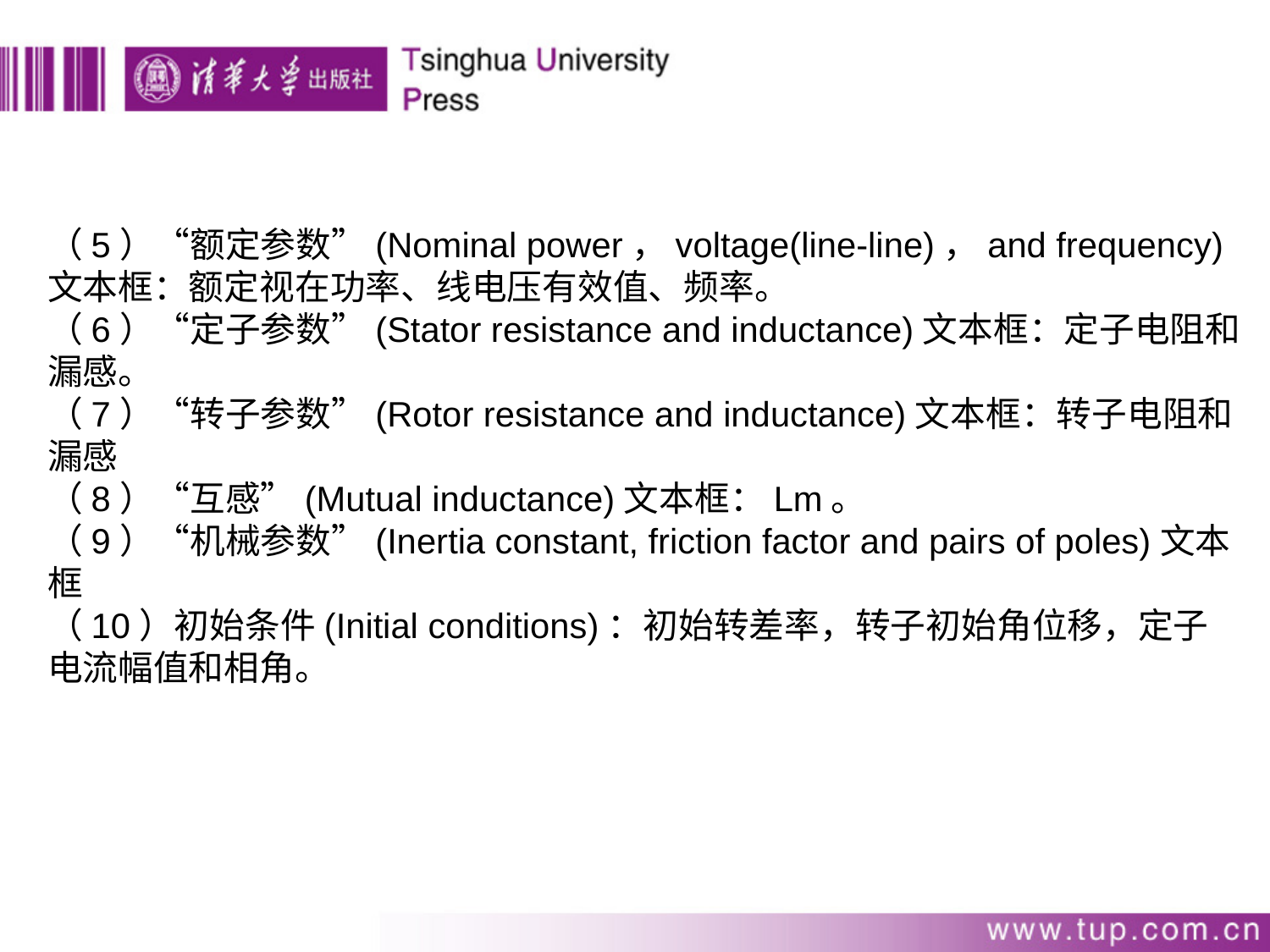

（5）“额定参数”(Nominal power，voltage(line-line)，and frequency)文本框：额定视在功率、线电压有效值、频率。
（6）“定子参数”(Stator resistance and inductance)文本框：定子电阻和漏感。
（7）“转子参数”(Rotor resistance and inductance)文本框：转子电阻和漏感
（8）“互感”(Mutual inductance)文本框：Lm。
（9）“机械参数”(Inertia constant, friction factor and pairs of poles)文本框
（10）初始条件(Initial conditions)：初始转差率，转子初始角位移，定子电流幅值和相角。